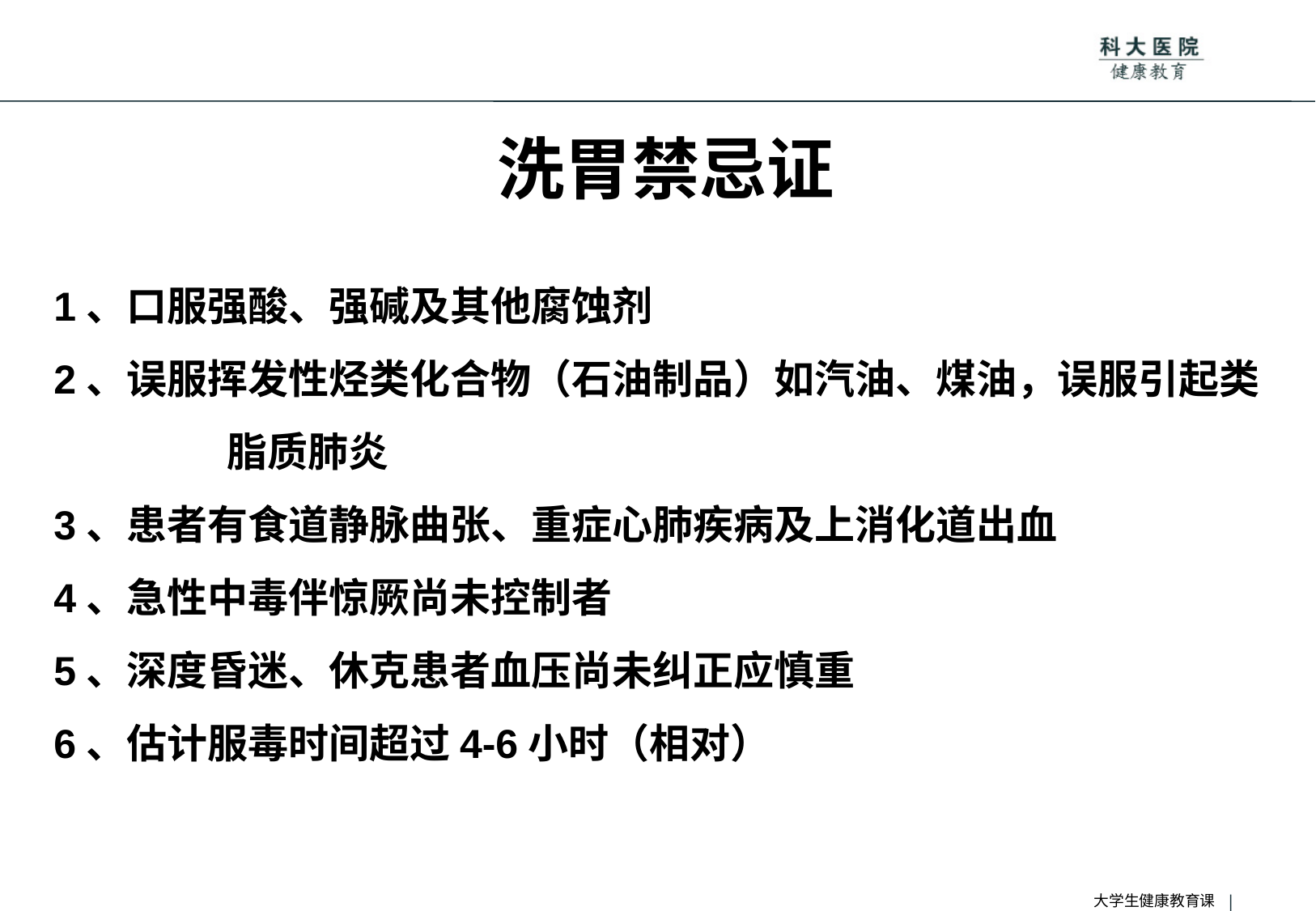

# 洗胃禁忌证
1、口服强酸、强碱及其他腐蚀剂
2、误服挥发性烃类化合物（石油制品）如汽油、煤油，误服引起类               脂质肺炎
3、患者有食道静脉曲张、重症心肺疾病及上消化道出血
4、急性中毒伴惊厥尚未控制者
5、深度昏迷、休克患者血压尚未纠正应慎重
6、估计服毒时间超过4-6小时（相对）

大学生健康教育课
31